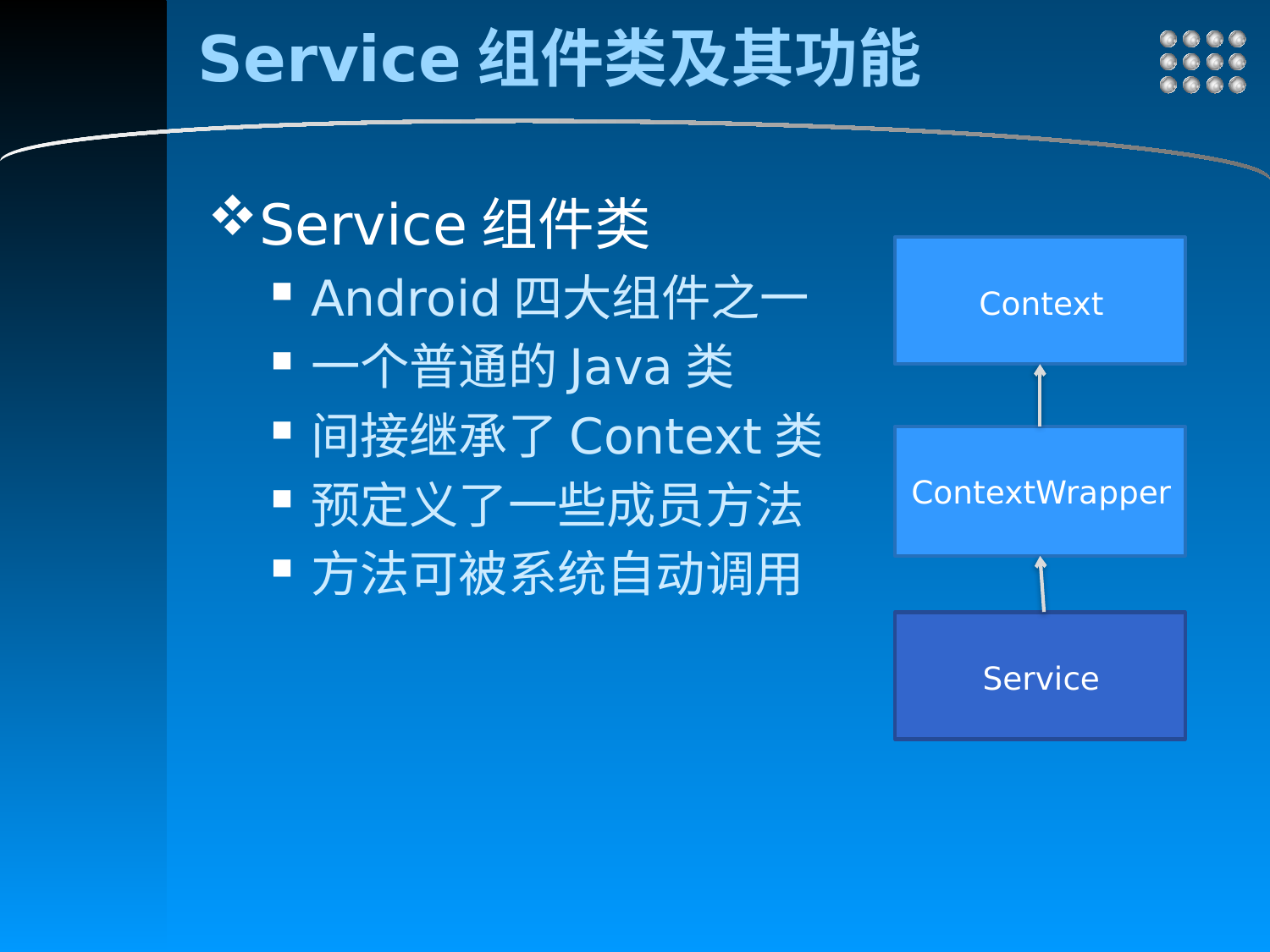

# Service组件类及其功能
Service组件类
Android四大组件之一
一个普通的Java类
间接继承了Context类
预定义了一些成员方法
方法可被系统自动调用

Context

ContextWrapper

Service